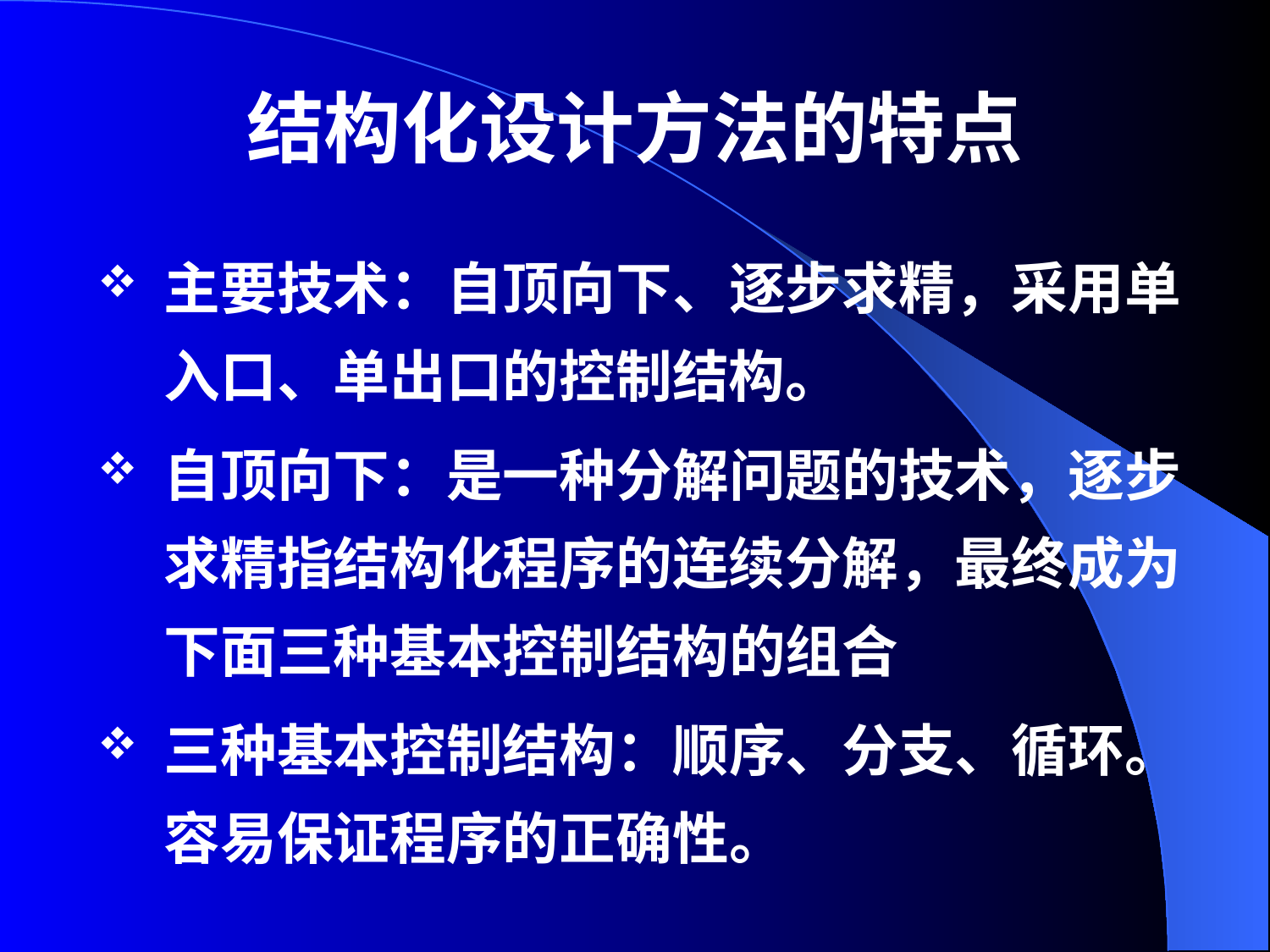

# 结构化设计方法的特点
主要技术：自顶向下、逐步求精，采用单入口、单出口的控制结构。
自顶向下：是一种分解问题的技术，逐步求精指结构化程序的连续分解，最终成为下面三种基本控制结构的组合
三种基本控制结构：顺序、分支、循环。容易保证程序的正确性。